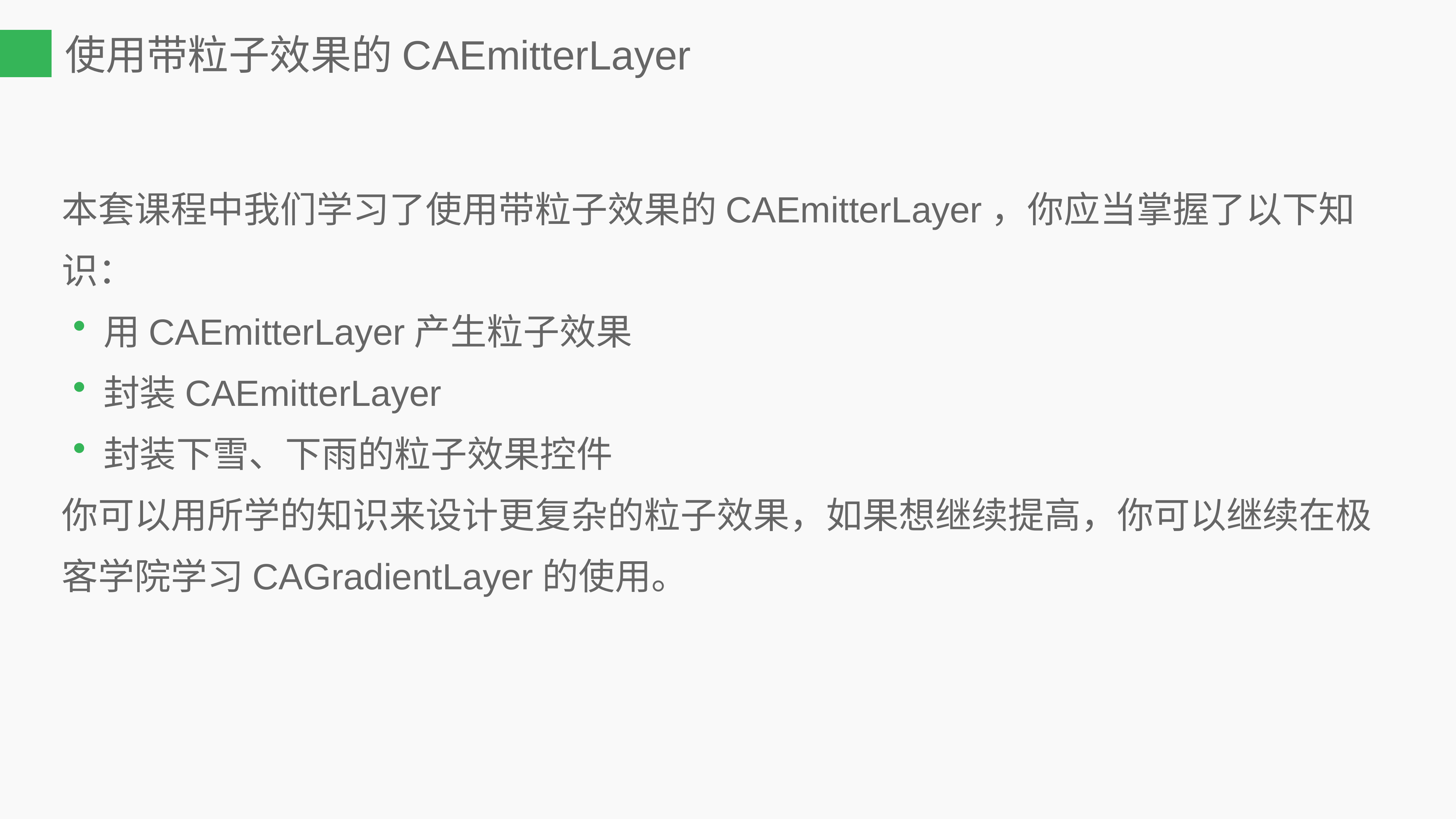

使用带粒子效果的CAEmitterLayer

本套课程中我们学习了使用带粒子效果的CAEmitterLayer，你应当掌握了以下知识：
用CAEmitterLayer产生粒子效果
封装CAEmitterLayer
封装下雪、下雨的粒子效果控件
你可以用所学的知识来设计更复杂的粒子效果，如果想继续提高，你可以继续在极客学院学习CAGradientLayer的使用。